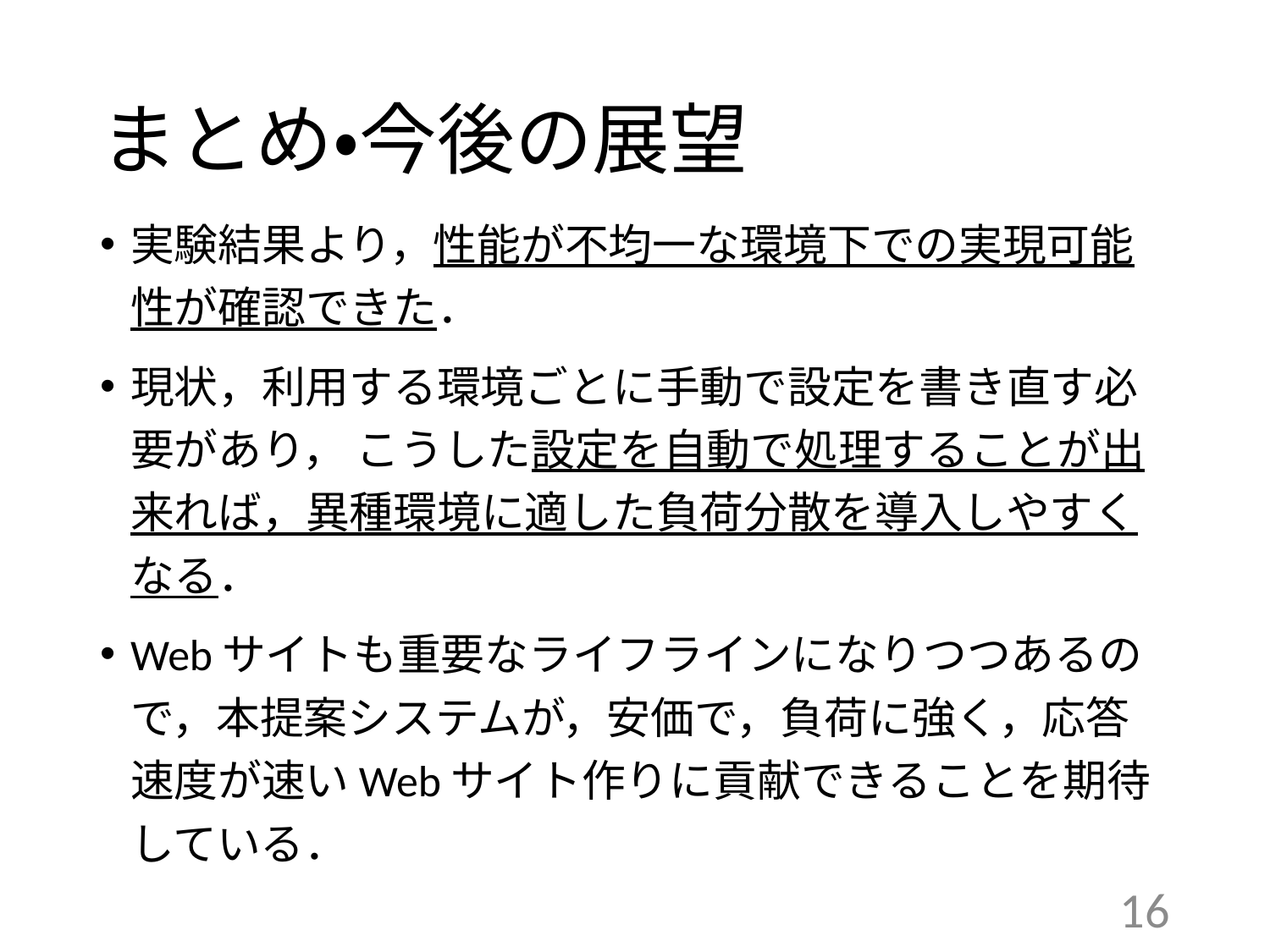

# まとめ・今後の展望

実験結果より，性能が不均一な環境下での実現可能性が確認できた．
現状，利用する環境ごとに手動で設定を書き直す必要があり， こうした設定を自動で処理することが出来れば，異種環境に適した負荷分散を導入しやすくなる．
Webサイトも重要なライフラインになりつつあるので，本提案システムが，安価で，負荷に強く，応答速度が速いWebサイト作りに貢献できることを期待している．
16